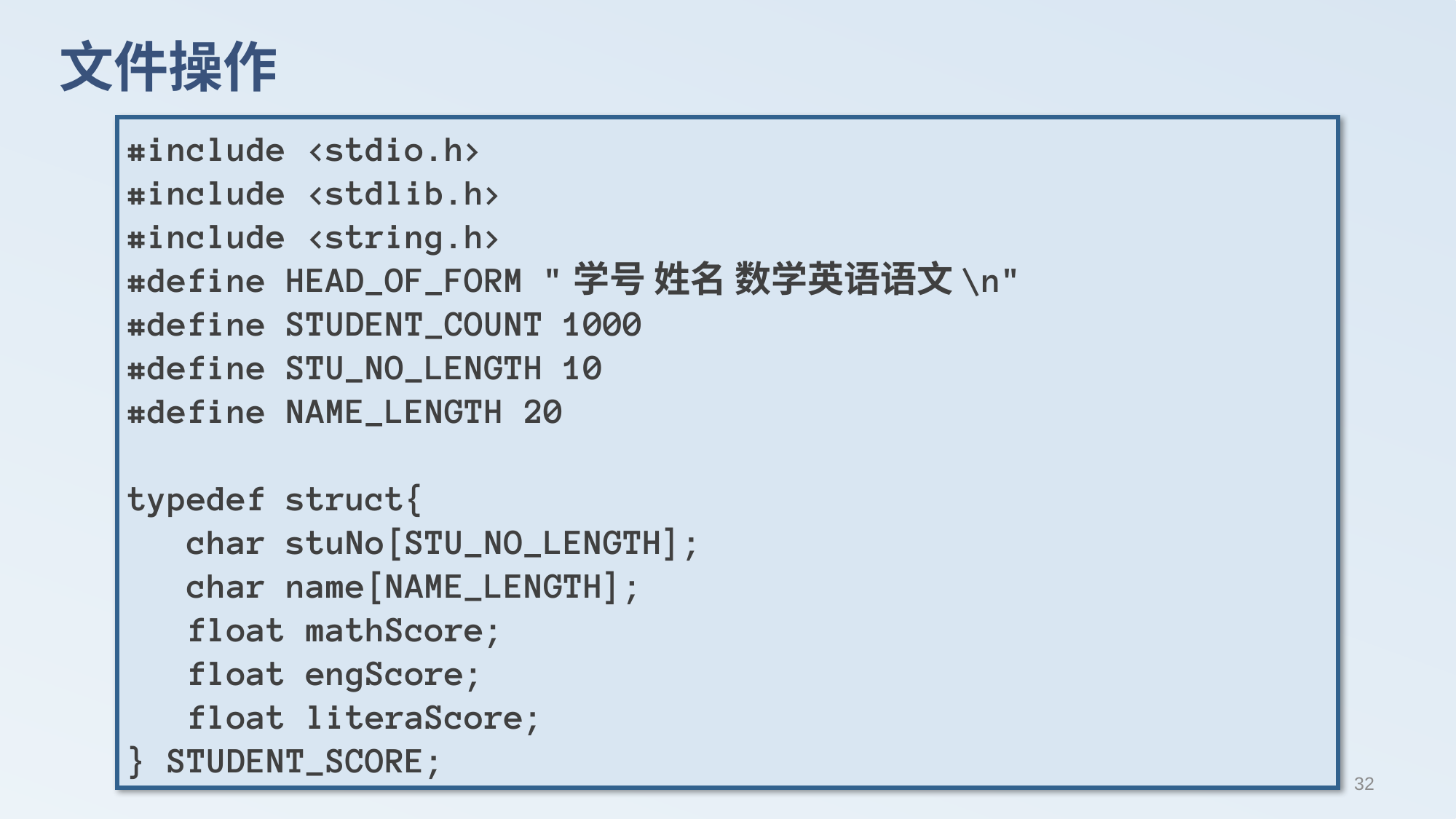

# 文件操作
#include <stdio.h>
#include <stdlib.h>
#include <string.h>
#define HEAD_OF_FORM "学号 姓名 数学英语语文\n"
#define STUDENT_COUNT 1000
#define STU_NO_LENGTH 10
#define NAME_LENGTH 20

typedef struct{
   char stuNo[STU_NO_LENGTH];
   char name[NAME_LENGTH];
   float mathScore;
   float engScore;
   float literaScore;
} STUDENT_SCORE;